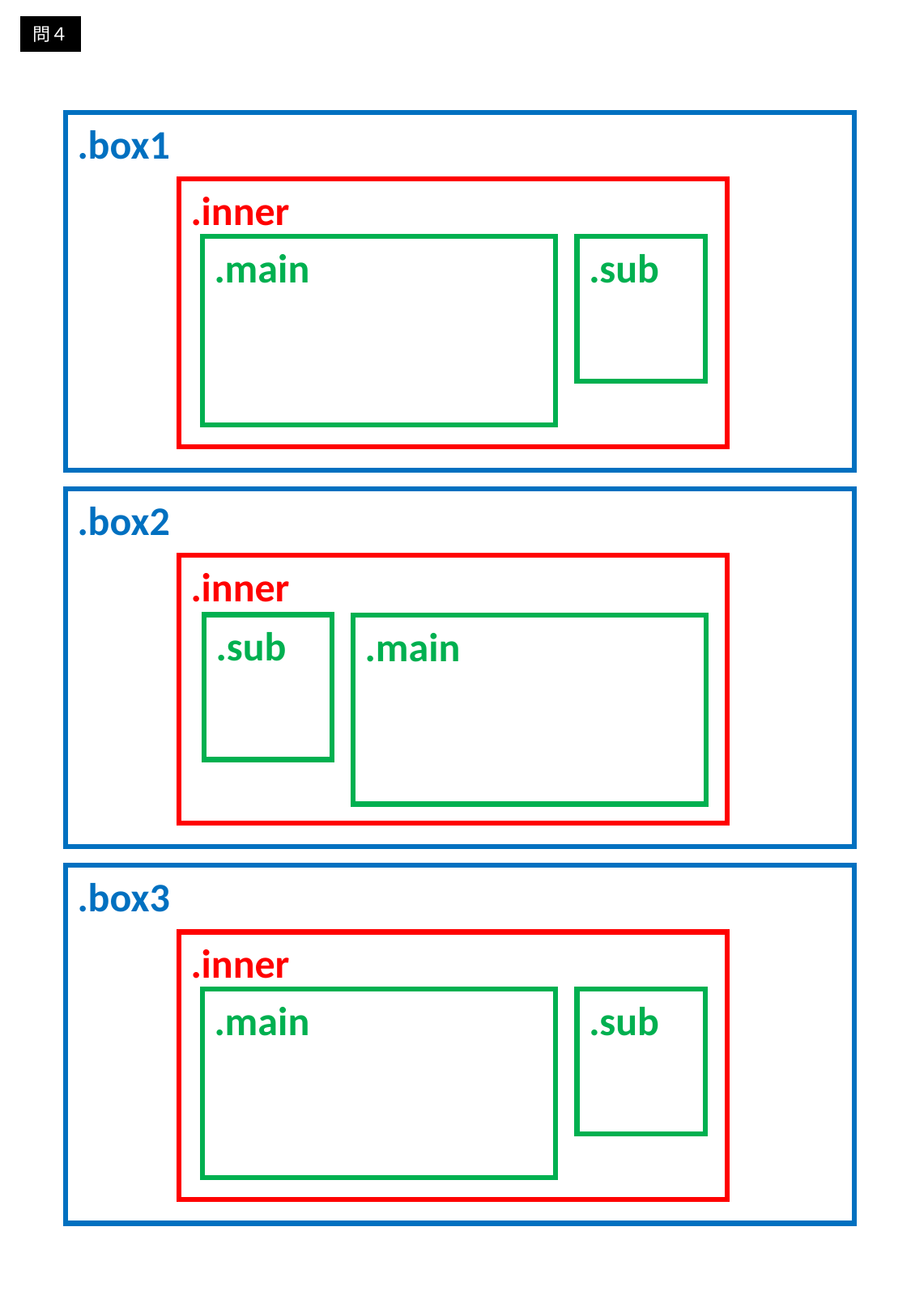

問４
.box1
.inner
.main
.sub
.box2
.inner
.sub
.main
.box3
.inner
.main
.sub